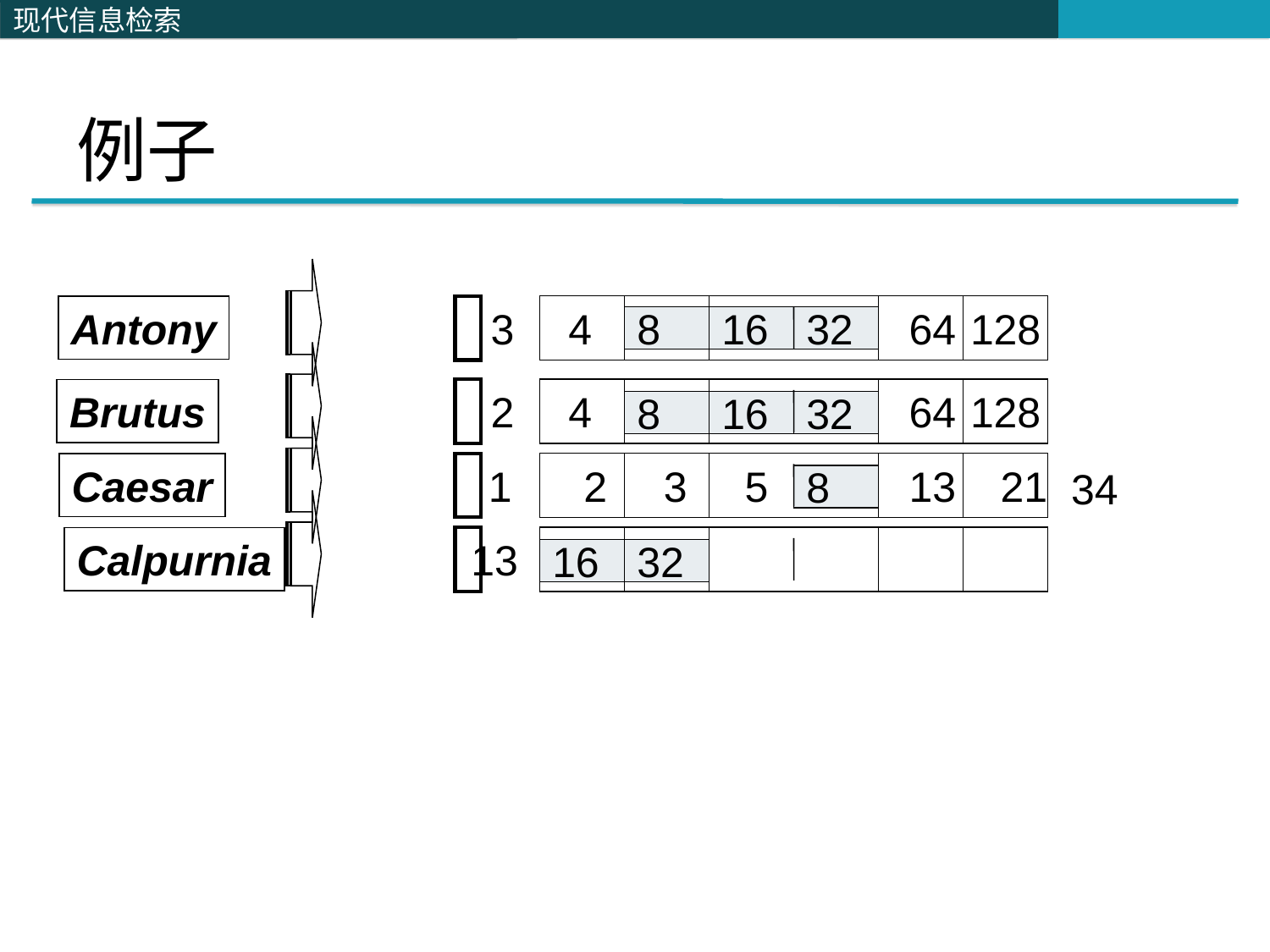

# 例子

3
4
8
16
32
64
128

Antony
8
16
32

2
4
8
16
32
64
128

Brutus
8
16
32

1
2
3
5
8
13
21
34
Caesar
8

Calpurnia
13
16
32
16
32